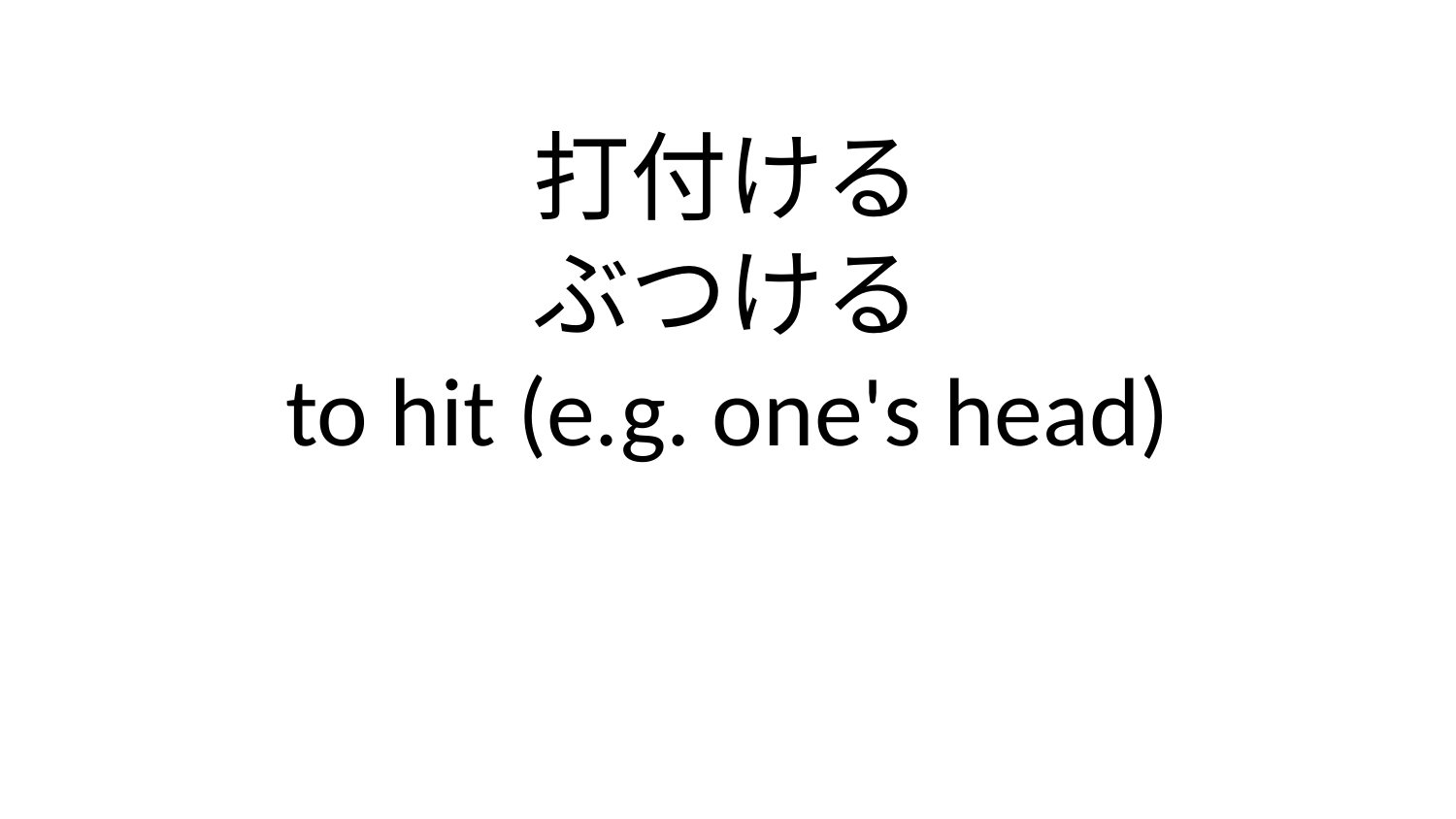

打付ける
ぶつける
to hit (e.g. one's head)